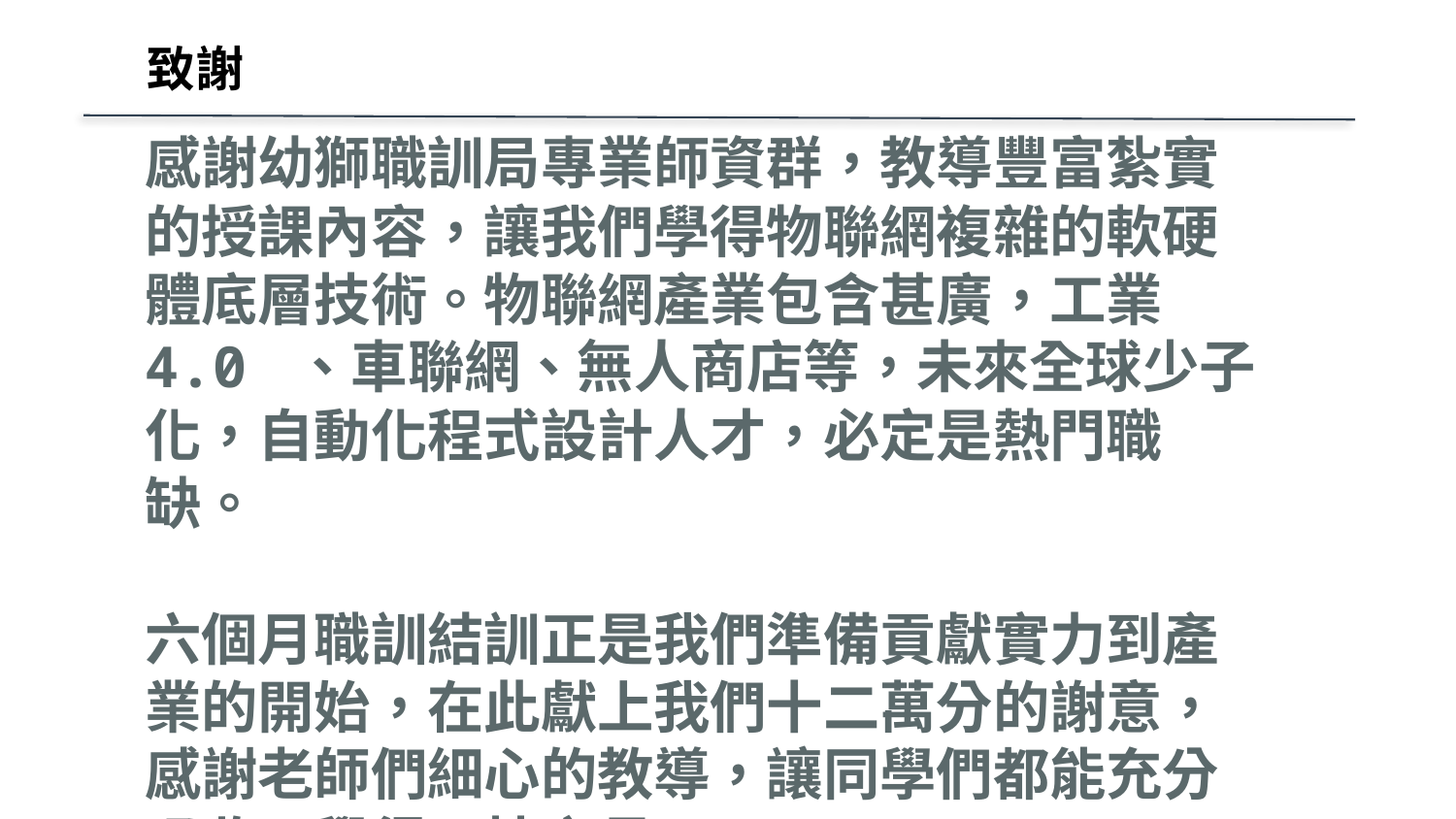

致謝

感謝幼獅職訓局專業師資群，教導豐富紮實的授課內容，讓我們學得物聯網複雜的軟硬體底層技術。物聯網產業包含甚廣，工業4.0 、車聯網、無人商店等，未來全球少子化，自動化程式設計人才，必定是熱門職缺。

六個月職訓結訓正是我們準備貢獻實力到產業的開始，在此獻上我們十二萬分的謝意， 感謝老師們細心的教導，讓同學們都能充分吸收，學得一技之長。